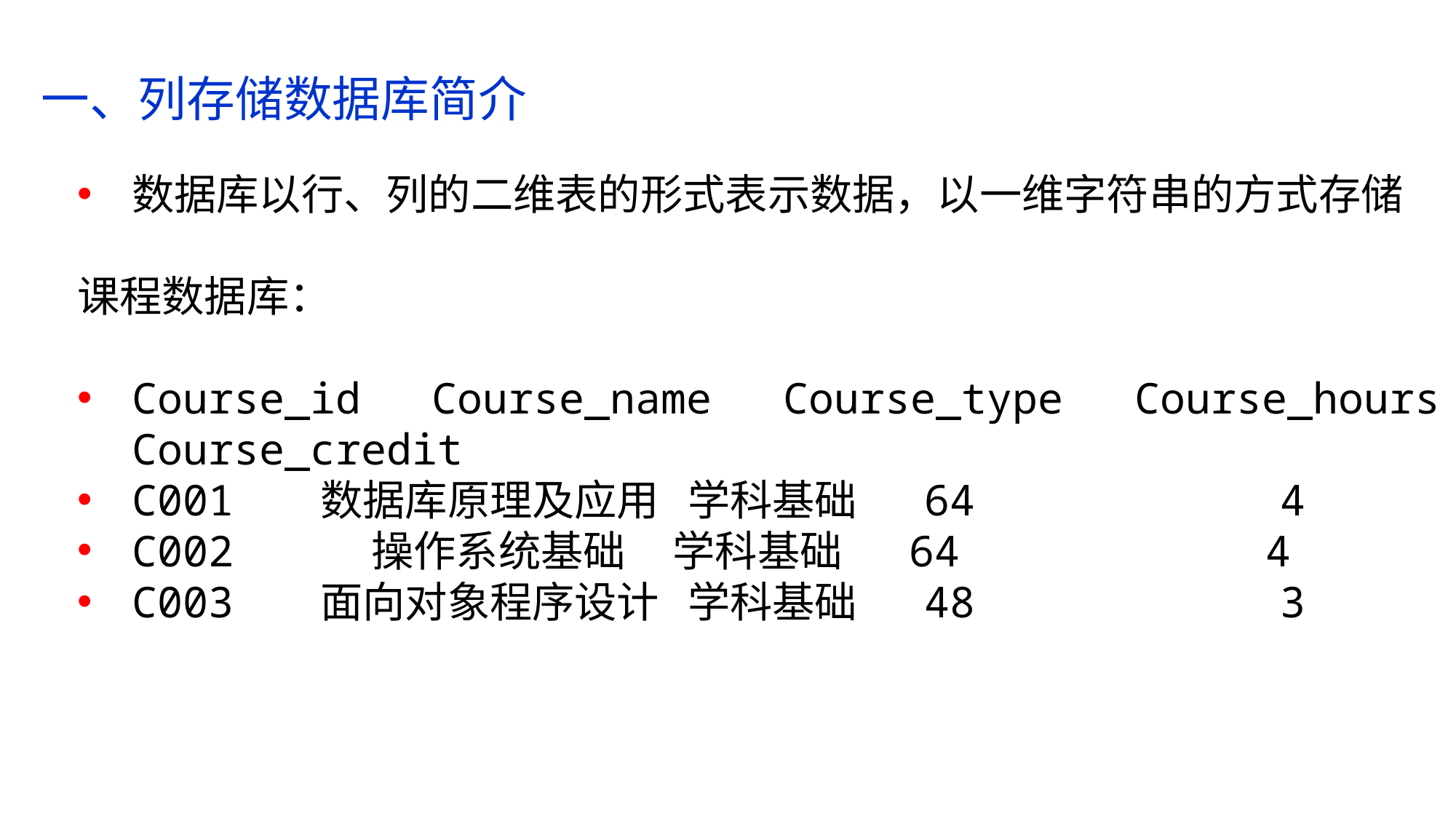

一、列存储数据库简介
数据库以行、列的二维表的形式表示数据，以一维字符串的方式存储

课程数据库：

Course_id Course_name Course_type Course_hours Course_credit
C001   数据库原理及应用   学科基础      64            4
C002     操作系统基础     学科基础      64            4
C003   面向对象程序设计   学科基础      48            3